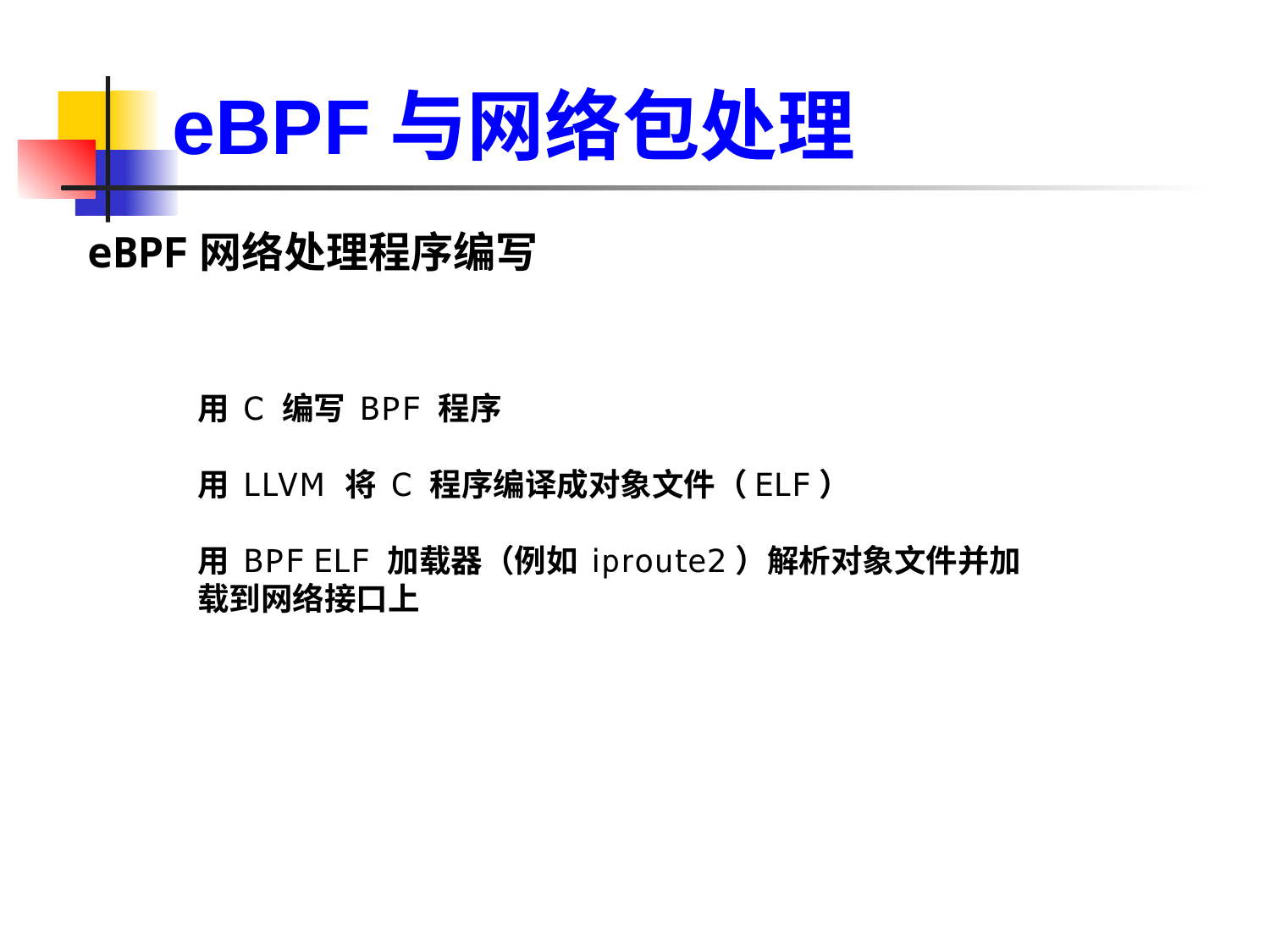

eBPF与网络包处理
eBPF网络处理程序编写
用 C 编写 BPF 程序

用 LLVM 将 C 程序编译成对象文件（ELF）

用 BPF ELF 加载器（例如 iproute2）解析对象文件并加载到网络接口上